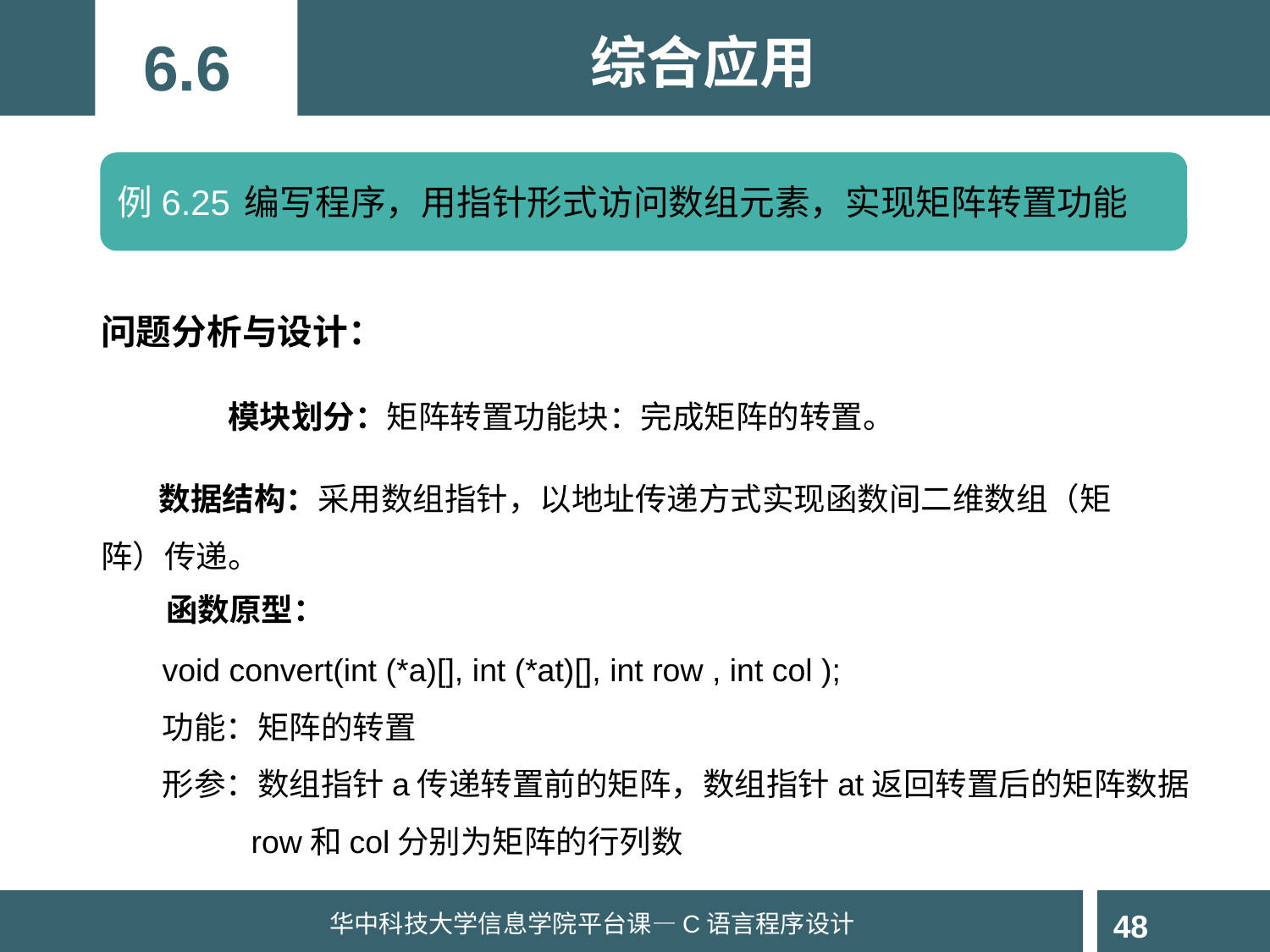

综合应用
6.6
例6.25	编写程序，用指针形式访问数组元素，实现矩阵转置功能
问题分析与设计：

	模块划分：矩阵转置功能块：完成矩阵的转置。

       数据结构：采用数组指针，以地址传递方式实现函数间二维数组（矩阵）传递。
函数原型：
void convert(int (*a)[], int (*at)[], int row , int col );
功能：矩阵的转置
形参：数组指针a传递转置前的矩阵，数组指针at返回转置后的矩阵数据
          row和col分别为矩阵的行列数